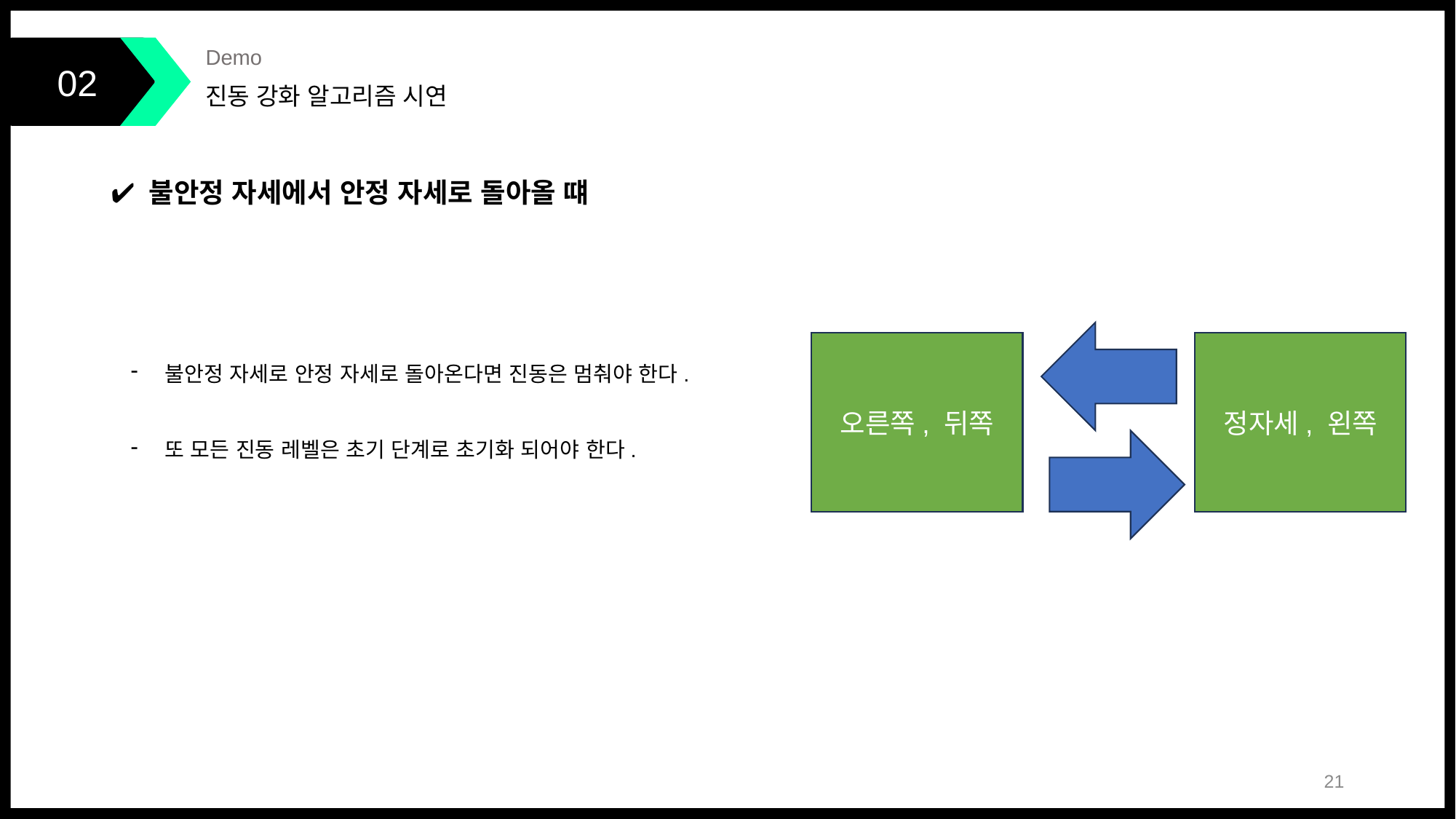

02
Demo
진동 강화 알고리즘 시연
✔ 불안정 자세에서 안정 자세로 돌아올 떄

오른쪽, 뒤쪽
정자세, 왼쪽

불안정 자세로 안정 자세로 돌아온다면 진동은 멈춰야 한다.

또 모든 진동 레벨은 초기 단계로 초기화 되어야 한다.

21